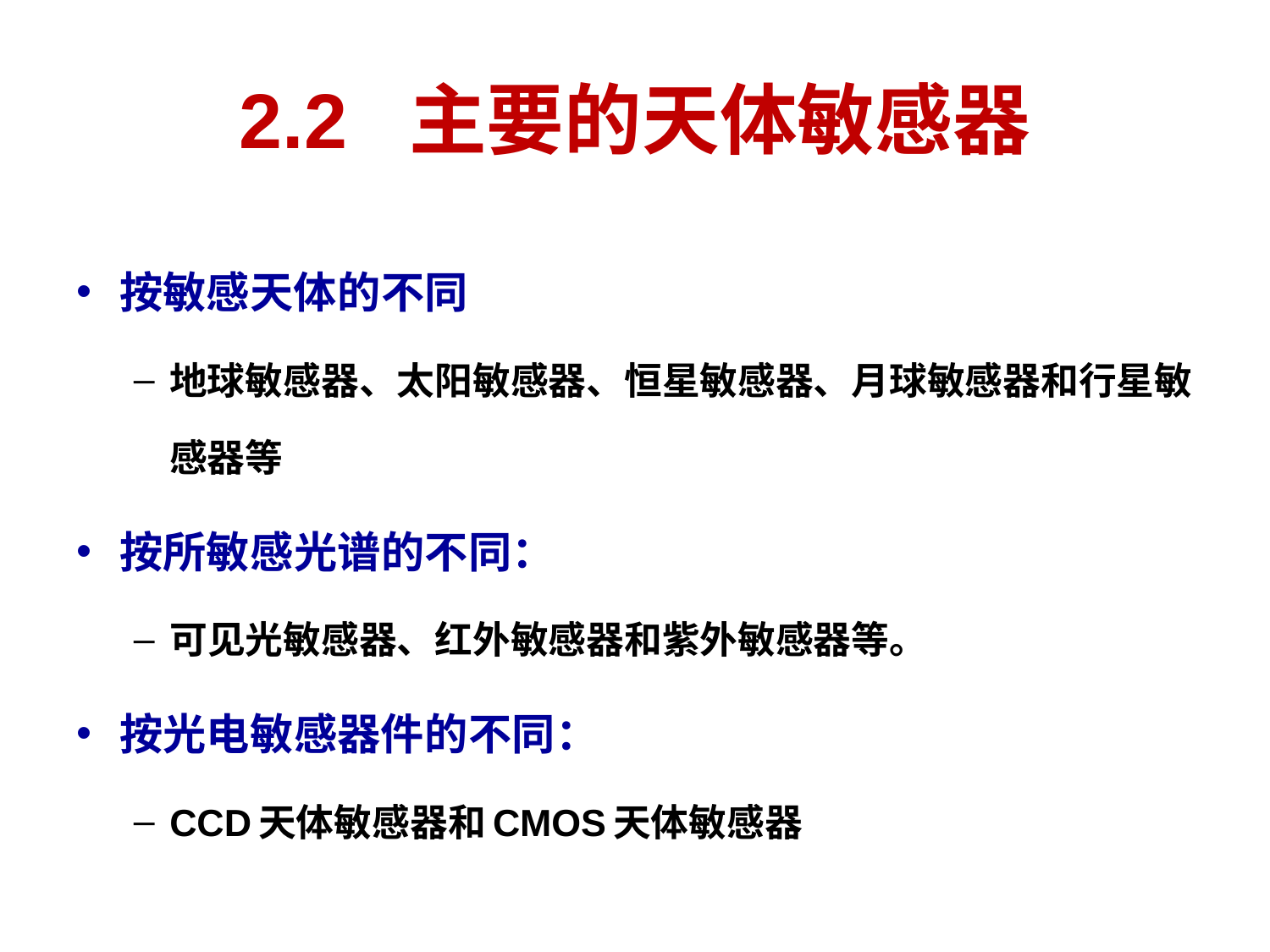

# 2.2  主要的天体敏感器
按敏感天体的不同
地球敏感器、太阳敏感器、恒星敏感器、月球敏感器和行星敏感器等
按所敏感光谱的不同：
可见光敏感器、红外敏感器和紫外敏感器等。
按光电敏感器件的不同：
CCD天体敏感器和CMOS天体敏感器